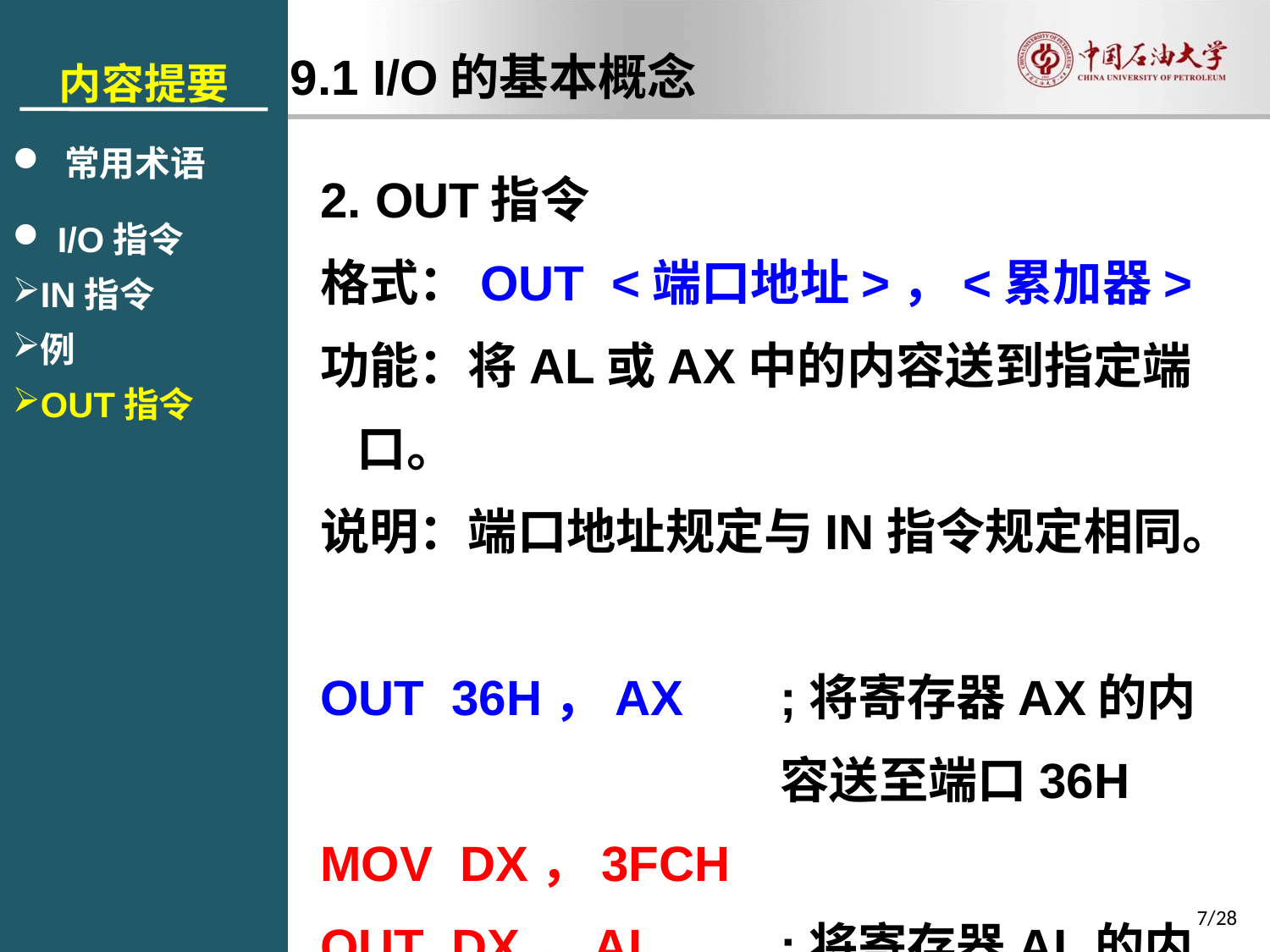

内容提要
 常用术语
 I/O指令
IN指令
例
OUT指令
9.1 I/O的基本概念
2. OUT指令
格式：OUT  <端口地址>，<累加器>
功能：将AL或AX中的内容送到指定端口。
说明：端口地址规定与IN指令规定相同。
OUT  36H，AX	;将寄存器AX的内容送至端口36H
MOV  DX，3FCH
OUT  DX，AL	;将寄存器AL的内容送至端口3FCH
7/28